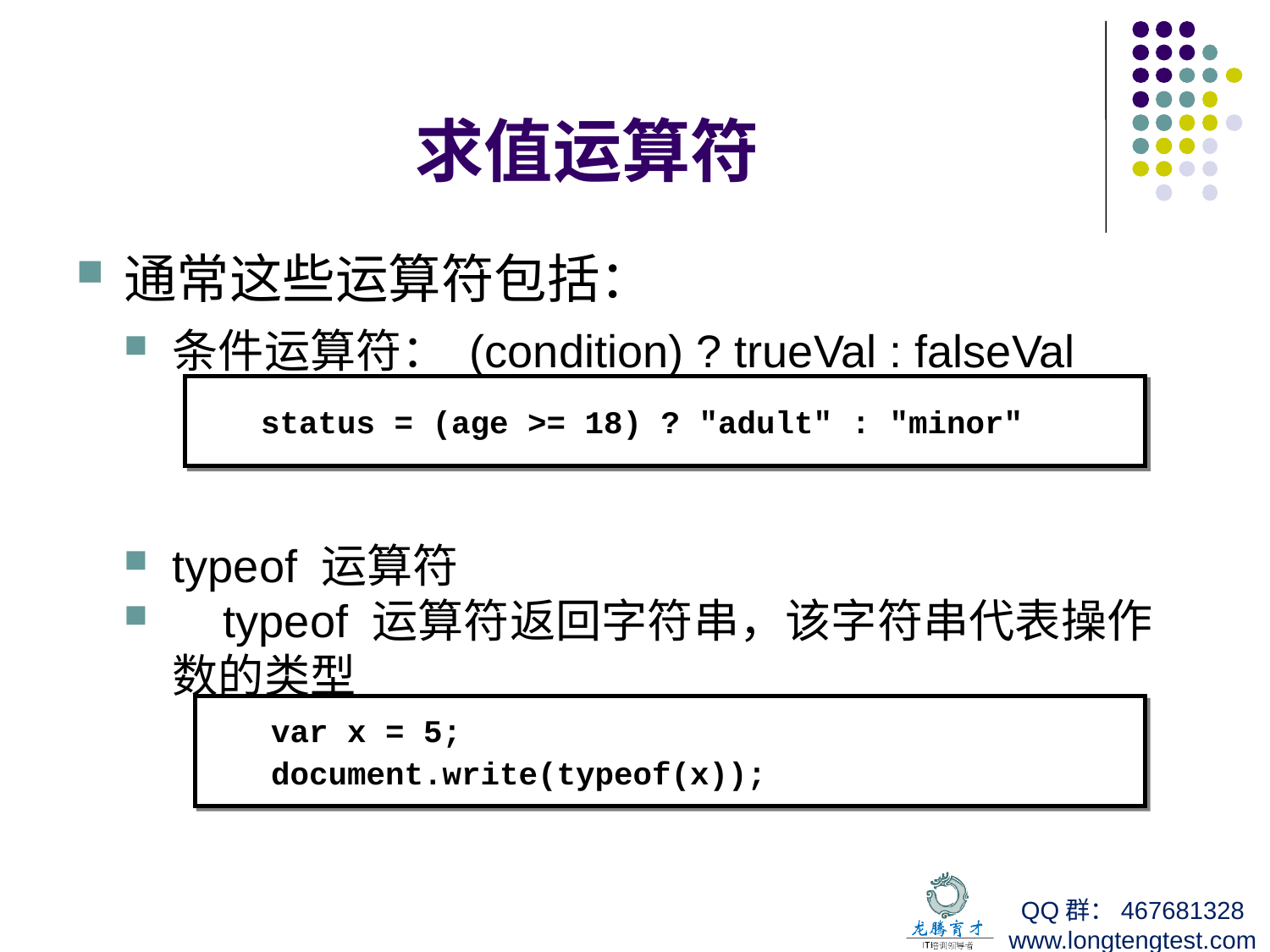

# 求值运算符
通常这些运算符包括：
条件运算符： (condition) ? trueVal : falseVal

typeof 运算符
    typeof 运算符返回字符串，该字符串代表操作数的类型
status = (age >= 18) ? "adult" : "minor"
var x = 5;
document.write(typeof(x));